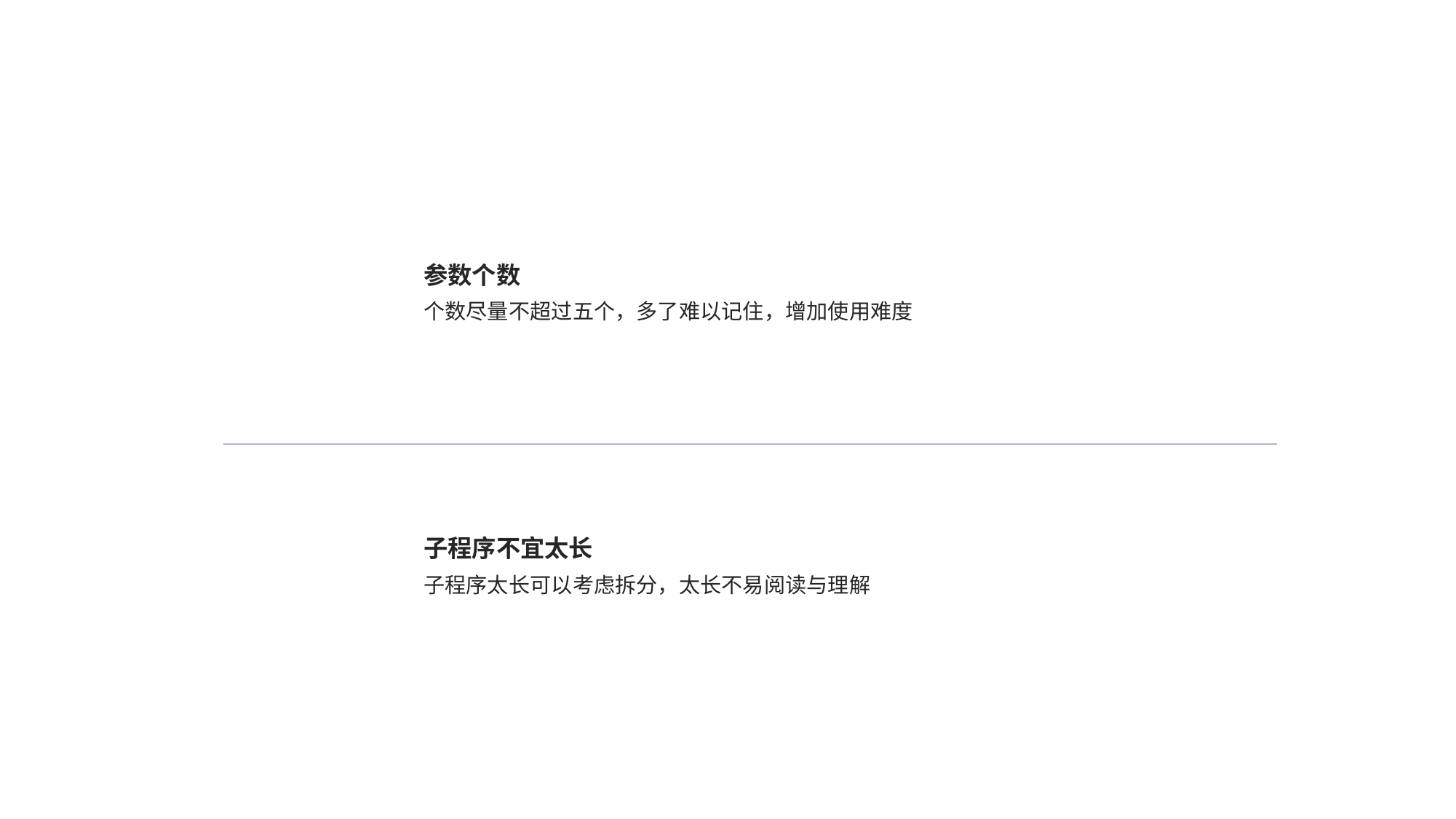

参数个数
个数尽量不超过五个，多了难以记住，增加使用难度
子程序不宜太长
子程序太长可以考虑拆分，太长不易阅读与理解